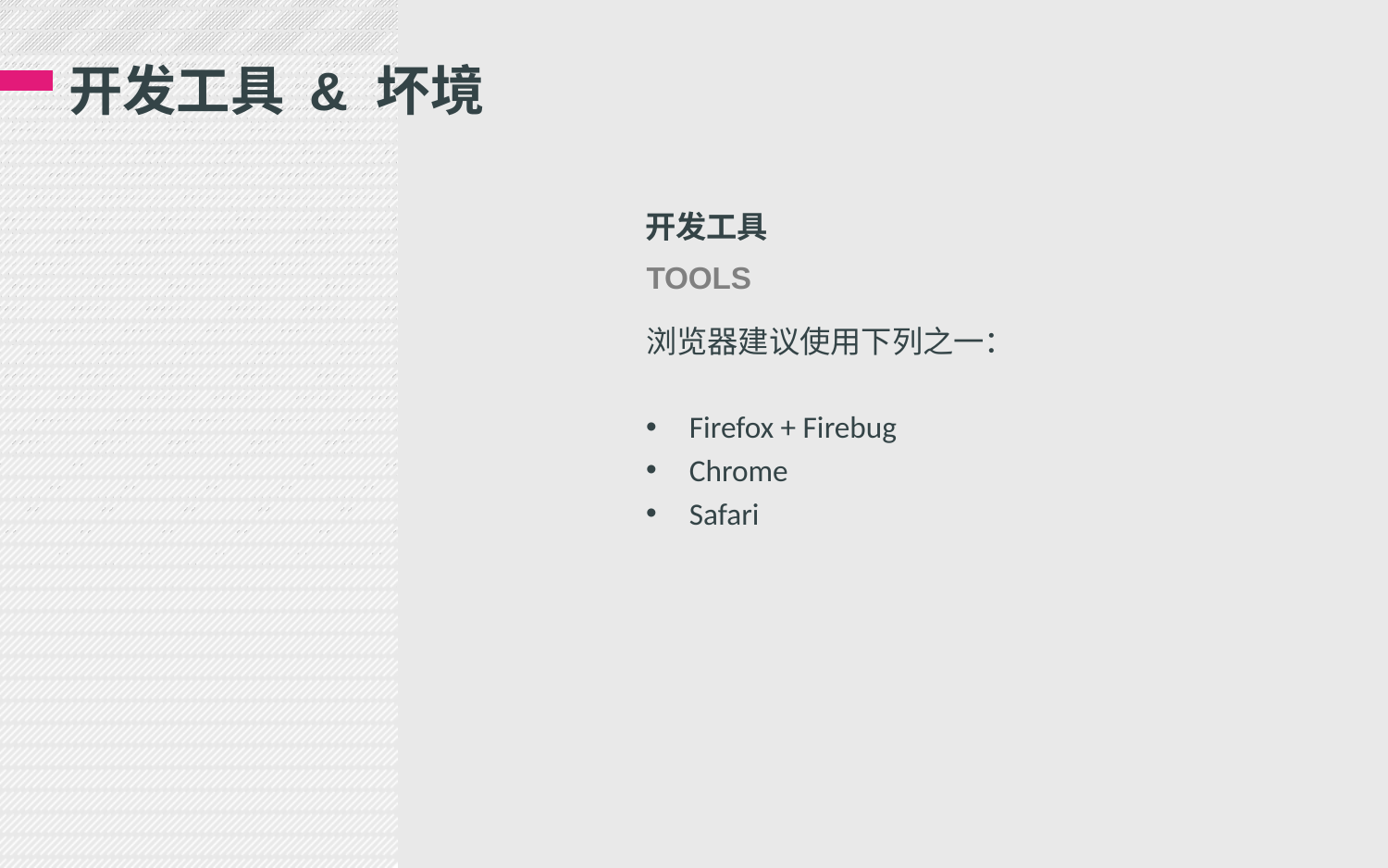

# 开发工具 & 坏境
开发工具
TOOLS

浏览器建议使用下列之一：

Firefox + Firebug
Chrome
Safari